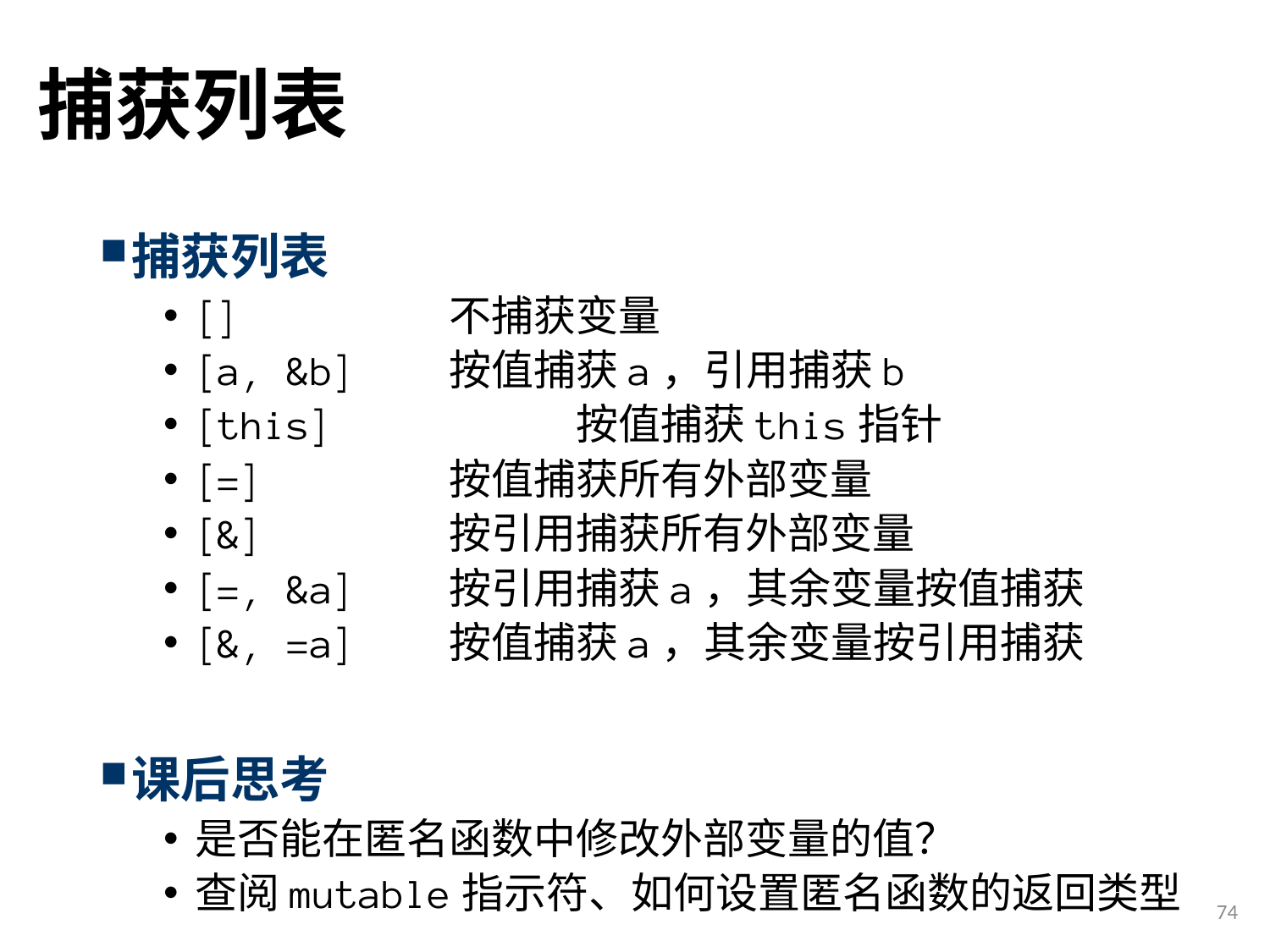

# 捕获列表
捕获列表
[]		不捕获变量
[a, &b] 	按值捕获a，引用捕获b
[this]		按值捕获this指针
[=]		按值捕获所有外部变量
[&]		按引用捕获所有外部变量
[=, &a]	按引用捕获a，其余变量按值捕获
[&, =a]	按值捕获a，其余变量按引用捕获

课后思考
是否能在匿名函数中修改外部变量的值？
查阅mutable指示符、如何设置匿名函数的返回类型
74